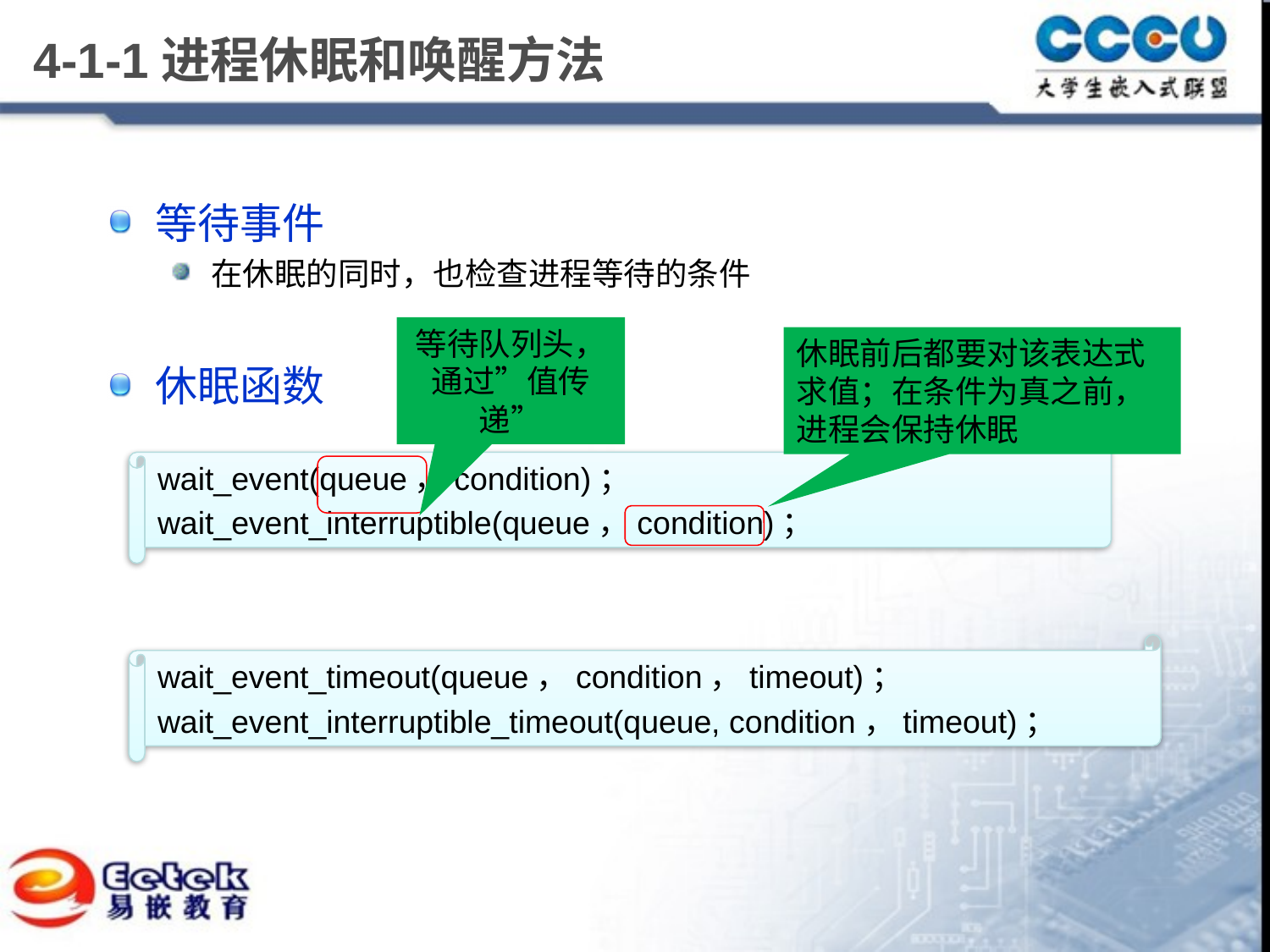

# 4-1-1进程休眠和唤醒方法
等待事件
在休眠的同时，也检查进程等待的条件

休眠函数
等待队列头，通过”值传递”
休眠前后都要对该表达式求值；在条件为真之前，进程会保持休眠
wait_event(queue，condition)；
wait_event_interruptible(queue，condition)；

wait_event_timeout(queue，condition，timeout)；
wait_event_interruptible_timeout(queue, condition，timeout)；